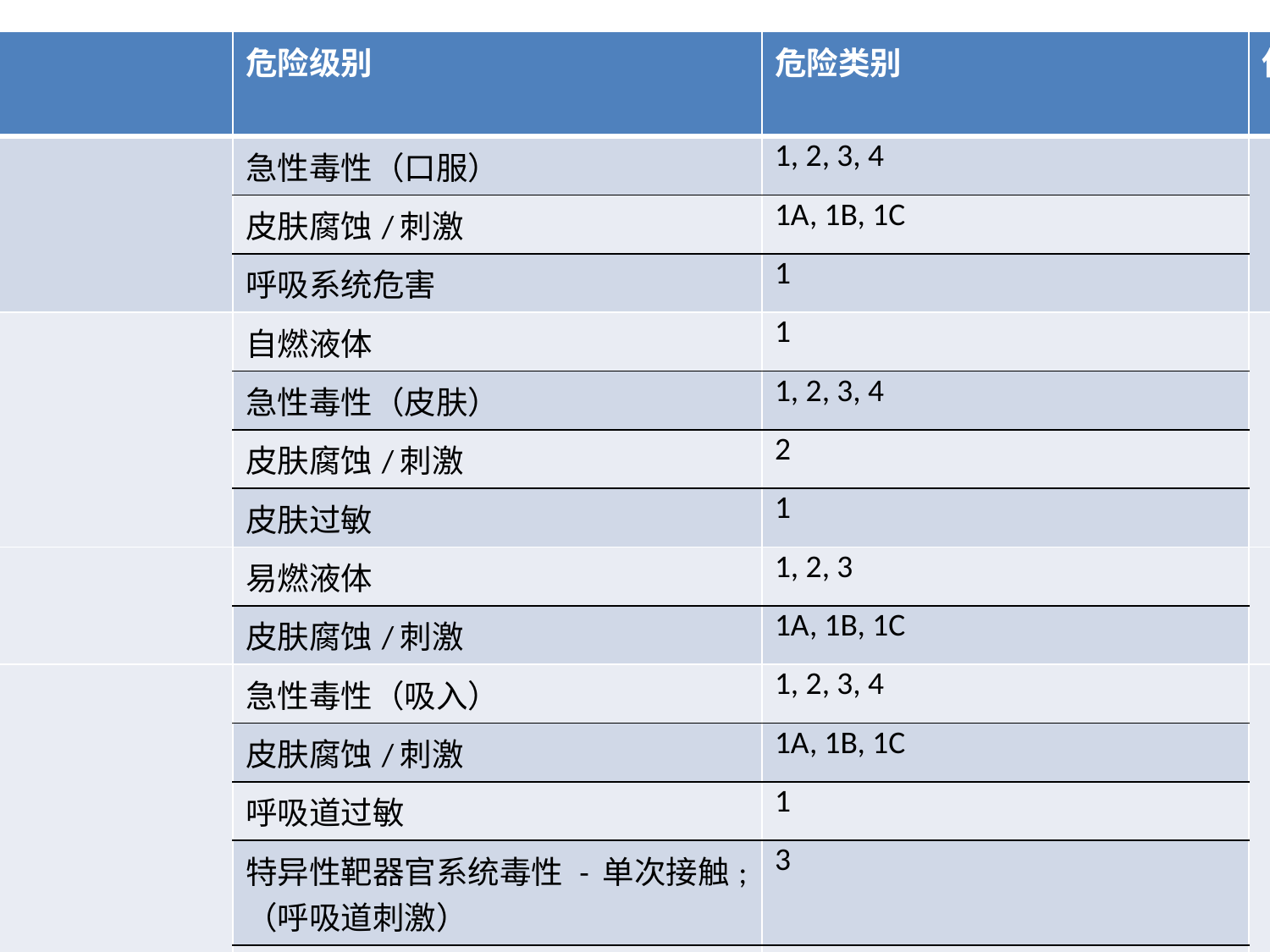

| P - 代码 | 一般防范说明预防 | 危险级别 | 危险类别 | 使用条件 |
| --- | --- | --- | --- | --- |
| P301 | 如果吞下去了： | 急性毒性（口服） | 1, 2, 3, 4 |  |
|  |  | 皮肤腐蚀/刺激 | 1A, 1B, 1C |  |
|  |  | 呼吸系统危害 | 1 |  |
| P302 | 如果在皮肤上： | 自燃液体 | 1 |  |
|  |  | 急性毒性（皮肤） | 1, 2, 3, 4 |  |
|  |  | 皮肤腐蚀/刺激 | 2 |  |
|  |  | 皮肤过敏 | 1 |  |
| P303 | 如皮肤（或头发）： | 易燃液体 | 1, 2, 3 |  |
|  |  | 皮肤腐蚀/刺激 | 1A, 1B, 1C |  |
| P304 | 如果吸入： | 急性毒性（吸入） | 1, 2, 3, 4 |  |
|  |  | 皮肤腐蚀/刺激 | 1A, 1B, 1C |  |
|  |  | 呼吸道过敏 | 1 |  |
|  |  | 特异性靶器官系统毒性 - 单次接触;（呼吸道刺激） | 3 |  |
|  |  | 特异性靶器官系统毒性 - 单次接触;（麻醉） | 3 |  |
| P305 | 如果在眼睛： | 皮肤腐蚀/刺激 | 1A, 1B, 1C |  |
|  |  | 严重眼损伤/眼刺激 | 1, 2 |  |
| P306 | 如果在衣服： | 氧化性液体 | 1 |  |
|  |  | 氧化性固体 | 1 |  |
| P307 | 如果接触: | 特异性靶器官系统毒性 - 单次暴露 | 1 |  |
| P308 | 如果接触或有担心： | 生殖细胞突变 | 1A, 1B, 2 |  |
|  |  | 致癌性 | 1A, 1B, 2 |  |
|  |  | 生殖毒性 | 1A, 1B, 2 |  |
|  |  | 生殖毒性 | 对影响或通过哺乳 |  |
| P309 | 如果接触到或感觉不适： | 特异性靶器官系统毒性 - 单次暴露 | 2 |  |
| P310 | 立即呼救解毒中心或医生/医师求助。 | 急性毒性（口服） | 1, 2, 3 |  |
|  |  | 急性毒性（皮肤） | 1, 2 |  |
|  |  | 急性毒性（吸入） | 1, 2 |  |
|  |  | 皮肤腐蚀/刺激 | 1A, 1B, 1C |  |
|  |  | 严重眼损伤/眼刺激 | 1 |  |
|  |  | 吸入危险 | 1 |  |
| P311 | 呼叫解毒中心或医生/医师求助。 | 急性毒性（吸入） | 3 |  |
|  |  | 呼吸道过敏 | 1 |  |
|  |  | 特异性靶器官系统毒性 - 单次暴露 | 1, 2 |  |
| P312 | 呼叫解毒中心或医生/医师，如果感觉不适。 | 急性毒性（口服） | 4 |  |
|  |  | 急性毒性（皮肤） | 3, 4 |  |
|  |  | 急性毒性（吸入） | 4 |  |
|  |  | 特异性靶器官系统毒性 - 单次接触;（呼吸道的刺激） | 3 |  |
|  |  | 特异性靶器官系统毒性 - 单次接触;（麻醉） | 3 |  |
| P313 | 求医/就诊。 | 皮肤腐蚀/刺激 | 2, 3 |  |
|  |  | 严重眼损伤/眼刺激 | 2 |  |
|  |  | 皮肤过敏 | 1 |  |
|  |  | 生殖细胞突变 | 1A, 1B, 2 |  |
|  |  | 致癌性 | 1A, 1B, 2 |  |
|  |  | 生殖毒性 | 1A, 1B, 2 |  |
|  |  | 生殖毒性 | 对影响或通过哺乳 |  |
| P314 | 求医/注意如果感觉不适。 | 特异性靶器官系统毒性 - 重复接触 | 1, 2 |  |
| P315 | 立即求医/就诊。 | 高压气体 | 冷冻液化气体 |  |
| P320 | 紧急具体治疗（见本标签上的）。 | 急性毒性（吸入） | 1, 2 | ....参看附加急救指示。 - 如果需要立即服用解毒药 |
| P321 | 具体治疗（见本标签上的）。 | 急性毒性（口服） | 1, 2, 3 | ....参看附加急救指示。 - 如果需要立即服用解毒药 |
|  |  | 急性毒性（吸入） | 3 | ......参看附加急救指示。 - 如需立即采取具体措施。 |
|  |  | 特异性靶器官系统毒性 - 单次暴露 | 1 | ......参看附加急救指示。 - 是否需要立即采取措施。 |
|  |  | 皮肤过敏 | 1 | ......参看附加急救指示。 - 制造商/供应商可能会在适当时指定的清洁剂。 |
|  |  | 皮肤腐蚀/刺激 | 1A, 1B, 1C, 2 |  |
| P322 | 具体措施（见本标签上的）。 | 急性毒性（皮肤） | 1, 2, 3, 4 | ......参看附加急救指示。 - 如果立即采取措施，例如使用清洁剂建议。 |
| P330 | 漱口。 | 急性毒性（口服） | 1, 2, 3, 4 |  |
|  |  | 皮肤腐蚀/刺激 | 1A, 1B, 1C |  |
| P331 | 不要催吐。 | 皮肤腐蚀/刺激 | 1A, 1B, 1C |  |
|  |  | 吸入危险 | 1 |  |
| P332 | 如果发生皮肤刺激： | 皮肤腐蚀/刺激 | 2 |  |
| P333 | 如果皮肤刺激或皮疹： | 皮肤过敏 | 1 |  |
| P334 | 浸入冷水中/用湿绷带包扎。 | 自燃液体 | 1 |  |
|  |  | 自燃固体 | 1 |  |
|  |  | 化学物质，与水接触后产生易燃气体 | 1, 2 |  |
| P335 | 刷掉皮肤的细小颗粒。 | 自燃固体 | 1 |  |
|  |  | 化学物质，与水接触后产生易燃气体 | 1, 2 |  |
| P336 | 冻住的部位解冻温水。不要摩擦患处。 | 高压气体 | 冷冻液化气体 |  |
| P337 | 如果眼睛刺激持续： | 严重眼损伤/眼刺激 | 2 |  |
| P338 | 如果存在的话，容易做摘掉隐形眼镜。继续冲洗。 | 皮肤腐蚀/刺激 | 1A, 1B, 1C |  |
|  |  | 严重眼损伤/眼刺激 | 1, 2 |  |
| P340 | 将患者转移到空气新鲜处，休息，呼吸舒畅的姿势。 | 急性毒性（吸入） | 1, 2, 3, 4 |  |
|  |  | 皮肤腐蚀/刺激 | 1A, 1B, 1C |  |
|  |  | 特异性靶器官系统毒性 - 单次接触;（呼吸道刺激） | 3 |  |
|  |  | 特异性靶器官系统毒性 - 单次接触;（麻醉） | 3 |  |
| P341 | 如呼吸困难，将受害人转移到空气新鲜处，休息，呼吸舒畅的姿势。 | 呼吸道过敏 | 1 |  |
| P342 | 如有呼吸系统症状： | 呼吸道过敏 | 1 |  |
| P350 | 轻轻地用大量肥皂和水清洗。 | 急性毒性（皮肤） | 1, 2 |  |
| P351 | 小心地用水冲洗几分钟。 | 皮肤腐蚀/刺激 | 1A, 1B, 1C |  |
|  |  | 严重眼损伤/眼刺激 | 1, 2 |  |
| P352 | 用大量肥皂和水清洗。 | 急性毒性（皮肤） | 3, 4 |  |
|  |  | 皮肤腐蚀/刺激 | 2 |  |
|  |  | 皮肤过敏 | 1 |  |
| P353 | 用水冲洗皮肤/淋浴。 | 易燃液体 | 1, 2, 3 |  |
|  |  | 皮肤腐蚀/刺激 | 1A, 1B, 1C |  |
| P360 | 然后脱掉衣服立即冲洗受污染的衣服和皮肤用大量的水。 | 氧化性液体 | 1 |  |
|  |  | 氧化性固体 | 1 |  |
| P361 | 去除/脱掉所有沾染的衣服。 | 易燃液体 | 1, 2, 3 |  |
|  |  | 急性毒性（皮肤） | 1, 2, 3 |  |
|  |  | 皮肤腐蚀/刺激 | 1A, 1B, 1C |  |
| P362 | 脱下被污染的衣物，再次使用前要洗净。 | 皮肤腐蚀/刺激 | 2 |  |
| P363 | 重复使用前需清洗被污染的衣服。 | 急性毒性（皮肤） | 1, 2, 3, 4 |  |
|  |  | 皮肤腐蚀/刺激 | 1A, 1B, 1C |  |
|  |  | 皮肤过敏 | 1 |  |
| P370 | 在发生火灾时： | 爆炸品 | 分部 1.1, 1.2, 1.3, 1.4,1.5 |  |
|  |  | 氧化性气体 | 1 |  |
|  |  | 易燃液体 | 1, 2, 3 |  |
|  |  | 易燃固体 | 1, 2 |  |
|  |  | 自反应化学品 | 类型 A, B, C, D, E, F |  |
|  |  | 自燃液体 | 1 |  |
|  |  | 自燃固体 | 1 |  |
|  |  | 化学物质，与水接触后产生易燃气体 | 1, 2, 3 |  |
|  |  | 氧化性液体 | 1, 2, 3 |  |
|  |  | 氧化性固体 | 1, 2, 3 |  |
| P371 | 在发生大火和大量： | 氧化性液体 | 1 |  |
|  |  | 氧化性固体 | 1 |  |
| P372 | 在发生火灾时有爆炸危险。 | 爆炸品 | 不稳定爆炸物和分部 1.1, 1.2, 1.3, 1.4, 1.5 | - 如果爆炸物是1.4S弹药及其组件 |
| P373 | 切勿救火，当火烧到爆炸物。 | 爆炸品 | 不稳定爆炸物和分部 1.1, 1.2, 1.3, 1.4, 1.5 |  |
| P374 | 扑灭大火从一个合理的距离，一般的预防措施。 | 爆炸品 | 分部 1.4 | - 如果爆炸物是1.4S弹药及其组件 |
| P375 | 远程扑灭火灾，由于爆炸的危险。 | 自反应化学品 | 类型 A, B |  |
|  |  | 氧化性液体 | 1 |  |
|  |  | 氧化性固体 | 1 |  |
| P376 | 停止泄漏，如果安全的话。 | 氧化性气体 | 1 |  |
| P377 | 漏气着火：切勿灭火，除非漏气能够安全地制止。 | 可燃气体 | 1, 2 |  |
| P378 | 使用...灭火。 | 易燃液体 | 1, 2, 3 | ......制造商/供应商规定适当的媒介 - 如水可增加危险。 |
|  |  | 易燃固体 | 1, 2 |  |
|  |  | 自反应化学品 | 类型 A, B, C, D, E, F |  |
|  |  | 自燃液体 | 1 |  |
|  |  | 自燃固体 | 1 |  |
|  |  | 化学物质，与水接触后产生易燃气体 | 1, 2, 3 |  |
|  |  | 氧化性液体 | 1, 2, 3 |  |
|  |  | 氧化性固体 | 1, 2, 3 |  |
| P380 | 疏散该地区。 | 爆炸品 | 不稳定爆炸物 |  |
|  |  | 爆炸品 | 分部 1.1, 1.2, 1.3, 1.4, 1.5 |  |
|  |  | 自反应化学品 | 类型 A, B |  |
|  |  | 氧化性液体 | 1 |  |
|  |  | 氧化性固体 | 1 |  |
| P381 | 清除所有火源，如果安全的话。 | 可燃气体 | 1, 2 |  |
| P390 | 吸收溢出物，防止材料损坏。 | 金属腐蚀物 | 1 |  |
| P391 | 收集溢出物。 | 危害水生环境 - 急性危险 | 1 |  |
|  |  | 危害水生环境 - 慢性危害 | 1, 2 |  |